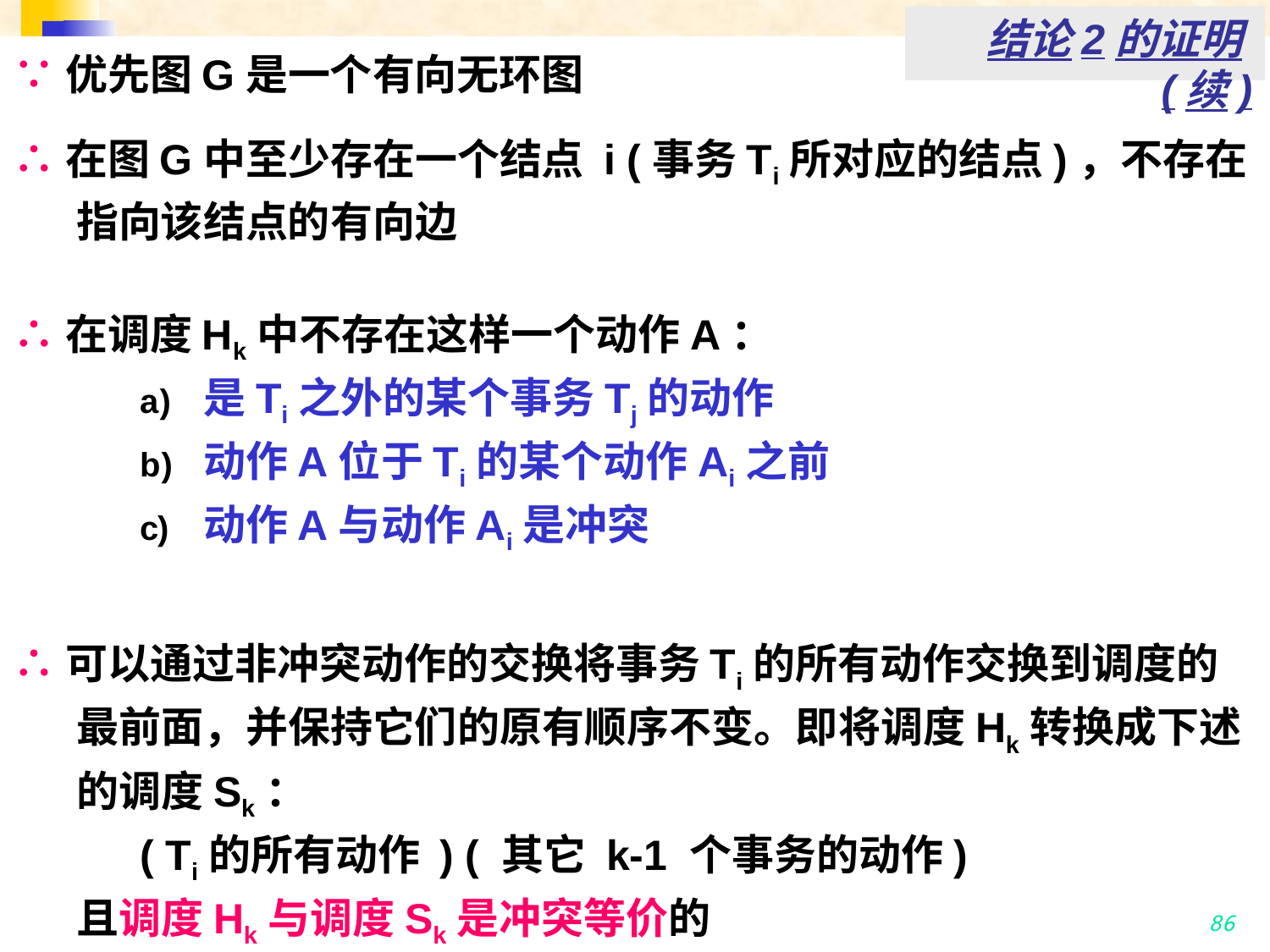

结论2的证明(续)
# ∵优先图G是一个有向无环图

∴在图G中至少存在一个结点 i (事务Ti所对应的结点)，不存在指向该结点的有向边

∴在调度Hk中不存在这样一个动作A：
是Ti之外的某个事务Tj的动作
动作A位于Ti的某个动作Ai之前
动作A与动作Ai是冲突

∴可以通过非冲突动作的交换将事务Ti的所有动作交换到调度的最前面，并保持它们的原有顺序不变。即将调度Hk转换成下述的调度Sk：
( Ti的所有动作 ) ( 其它 k-1 个事务的动作)
且调度Hk与调度Sk是冲突等价的
86